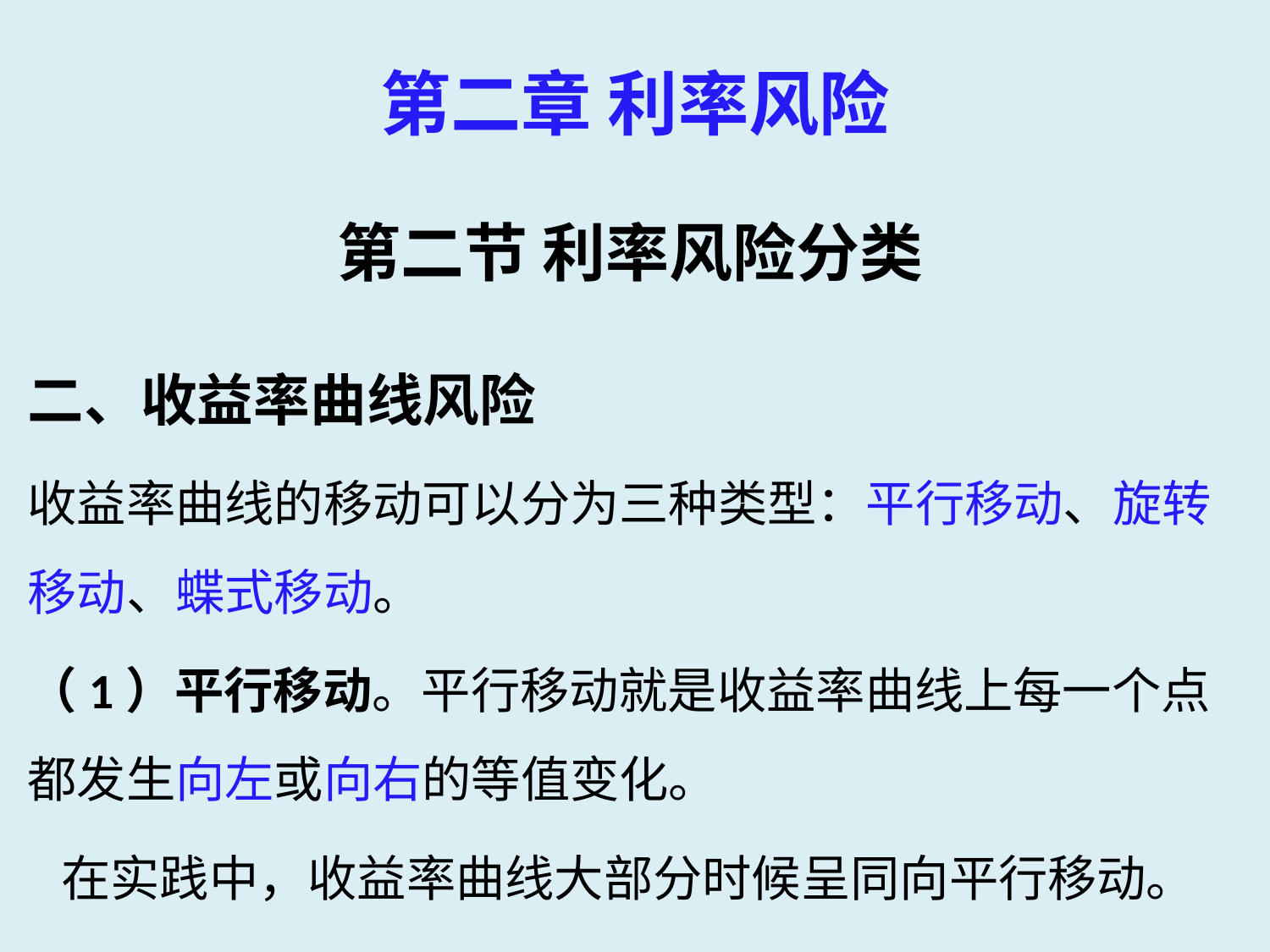

# 第二章 利率风险
第二节 利率风险分类

二、收益率曲线风险
收益率曲线的移动可以分为三种类型：平行移动、旋转移动、蝶式移动。
（1）平行移动。平行移动就是收益率曲线上每一个点都发生向左或向右的等值变化。
  在实践中，收益率曲线大部分时候呈同向平行移动。